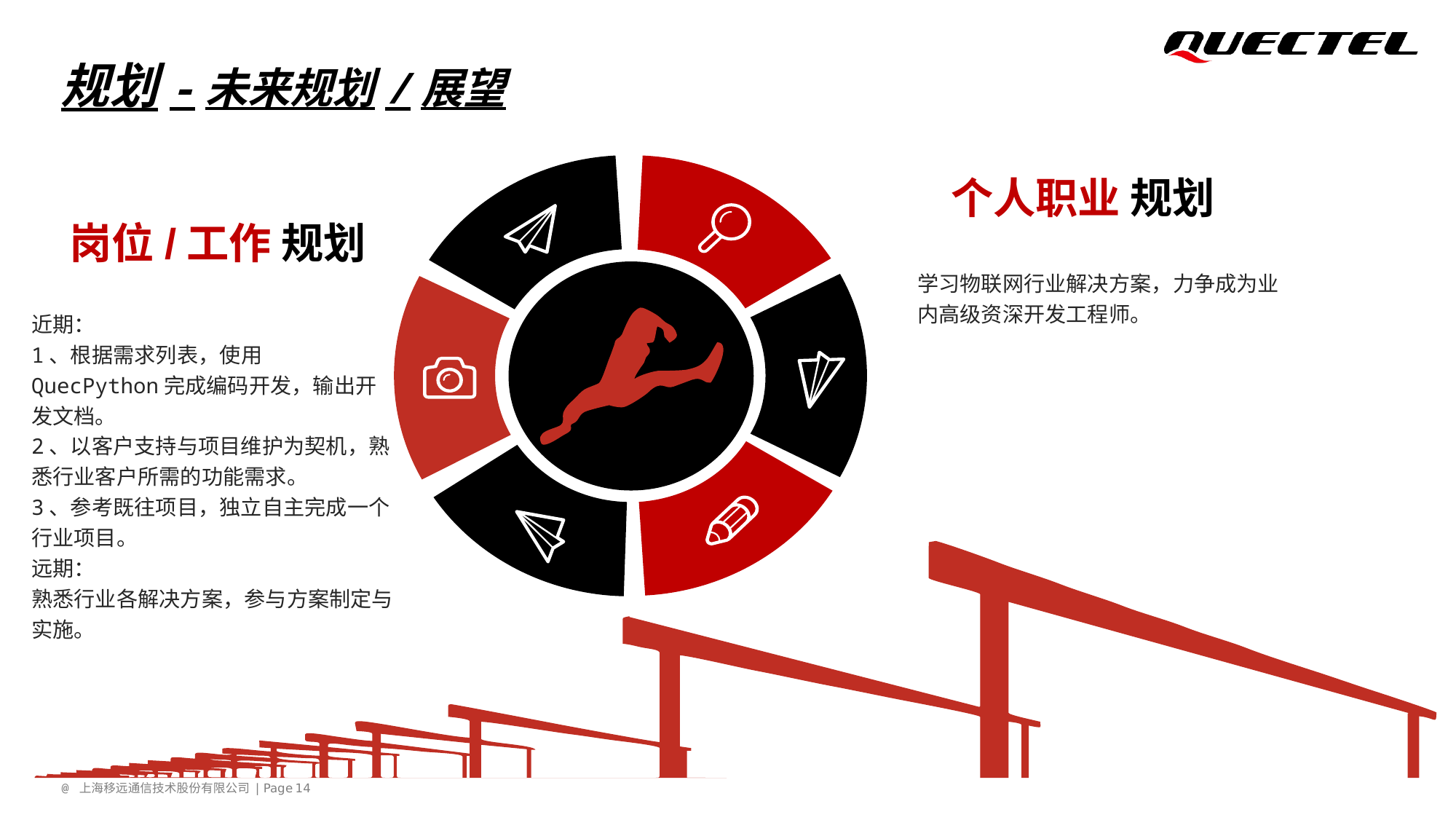

规划-未来规划/展望

个人职业 规划
 岗位/工作 规划
学习物联网行业解决方案，力争成为业内高级资深开发工程师。
近期：
1、根据需求列表，使用QuecPython完成编码开发，输出开发文档。
2、以客户支持与项目维护为契机，熟悉行业客户所需的功能需求。
3、参考既往项目，独立自主完成一个行业项目。
远期：
熟悉行业各解决方案，参与方案制定与实施。